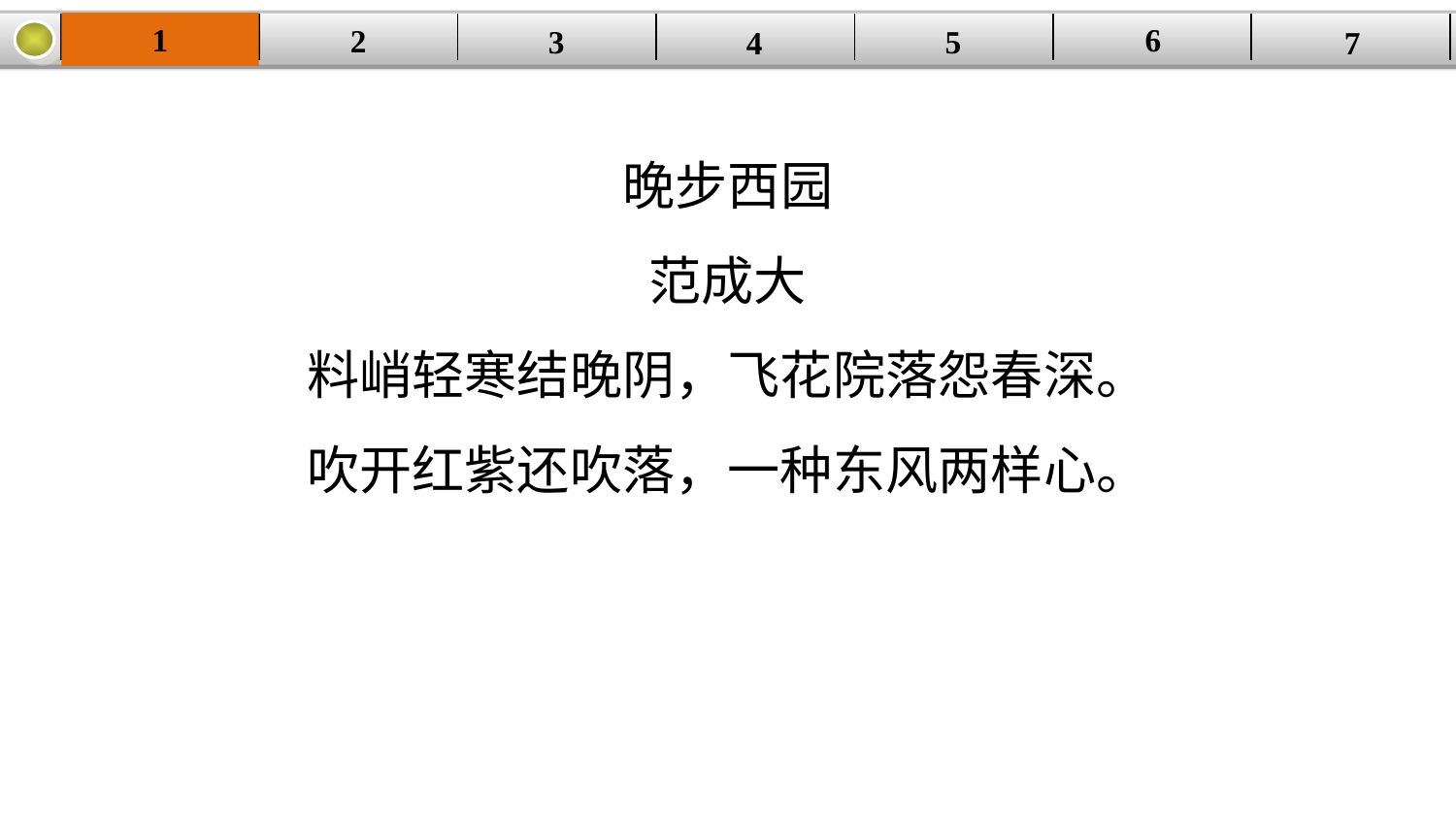

1
6
2
|  |  |  |  |  |  |  |
| --- | --- | --- | --- | --- | --- | --- |
3
5
7
4

晚步西园
范成大
料峭轻寒结晚阴，飞花院落怨春深。
吹开红紫还吹落，一种东风两样心。